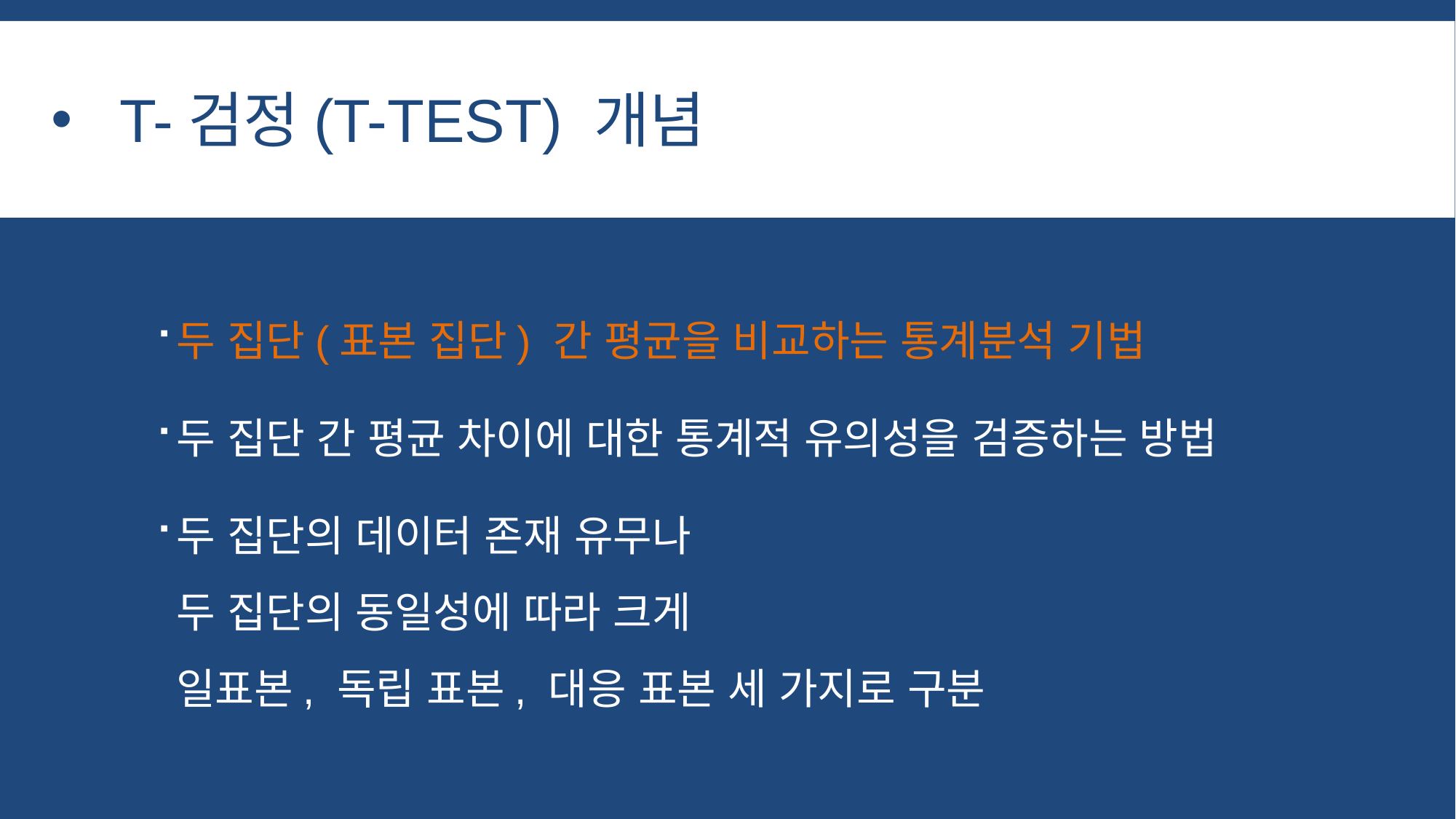

# T-검정(t-test) 개념
두 집단(표본 집단) 간 평균을 비교하는 통계분석 기법
두 집단 간 평균 차이에 대한 통계적 유의성을 검증하는 방법
두 집단의 데이터 존재 유무나
두 집단의 동일성에 따라 크게
일표본, 독립 표본, 대응 표본 세 가지로 구분